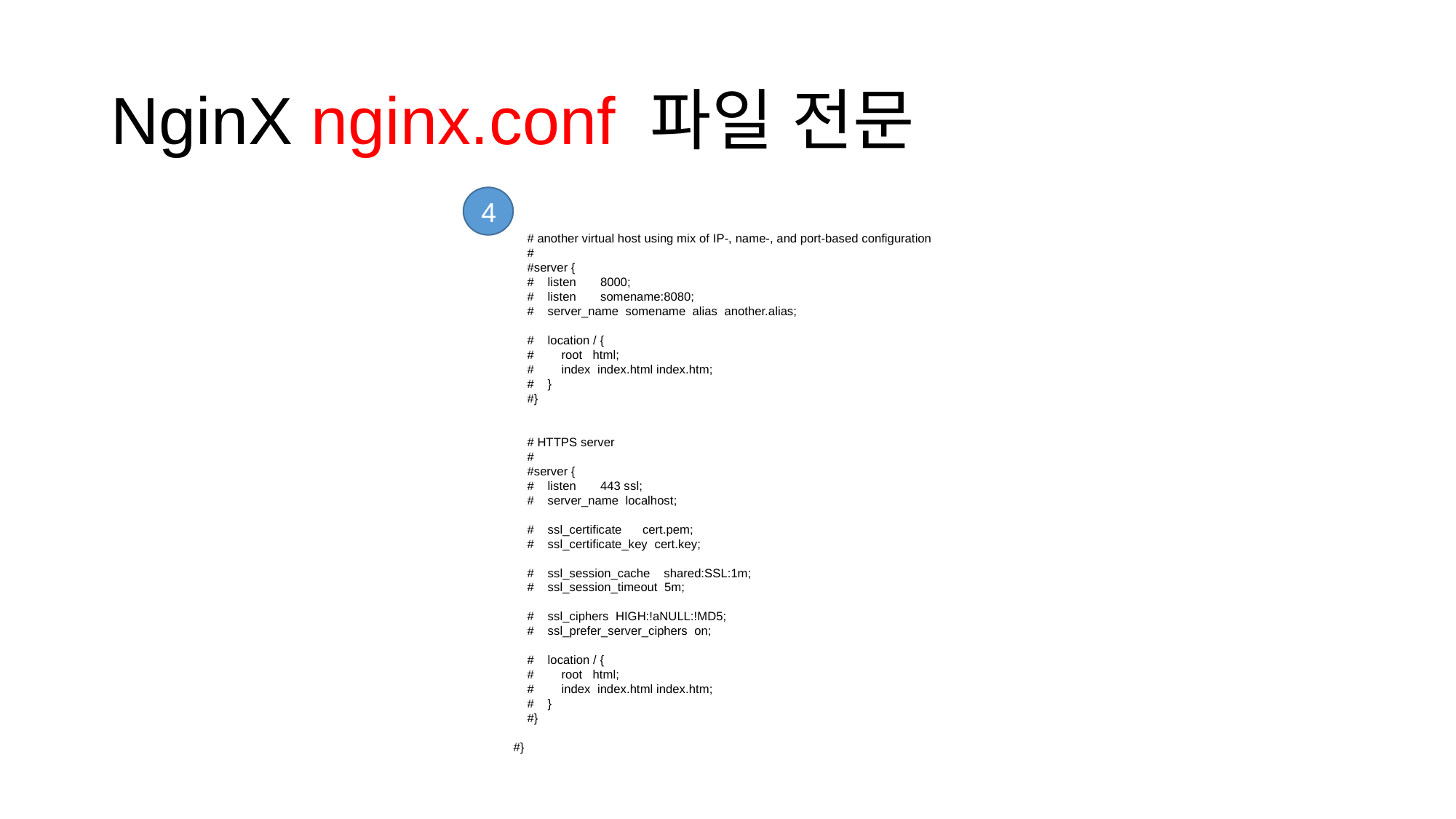

# NginX nginx.conf 파일 전문
4

    # another virtual host using mix of IP-, name-, and port-based configuration
    #
    #server {
    #    listen       8000;
    #    listen       somename:8080;
    #    server_name  somename  alias  another.alias;

    #    location / {
    #        root   html;
    #        index  index.html index.htm;
    #    }
    #}

    # HTTPS server
    #
    #server {
    #    listen       443 ssl;
    #    server_name  localhost;

    #    ssl_certificate      cert.pem;
    #    ssl_certificate_key  cert.key;

    #    ssl_session_cache    shared:SSL:1m;
    #    ssl_session_timeout  5m;

    #    ssl_ciphers  HIGH:!aNULL:!MD5;
    #    ssl_prefer_server_ciphers  on;

    #    location / {
    #        root   html;
    #        index  index.html index.htm;
    #    }
    #}

#}